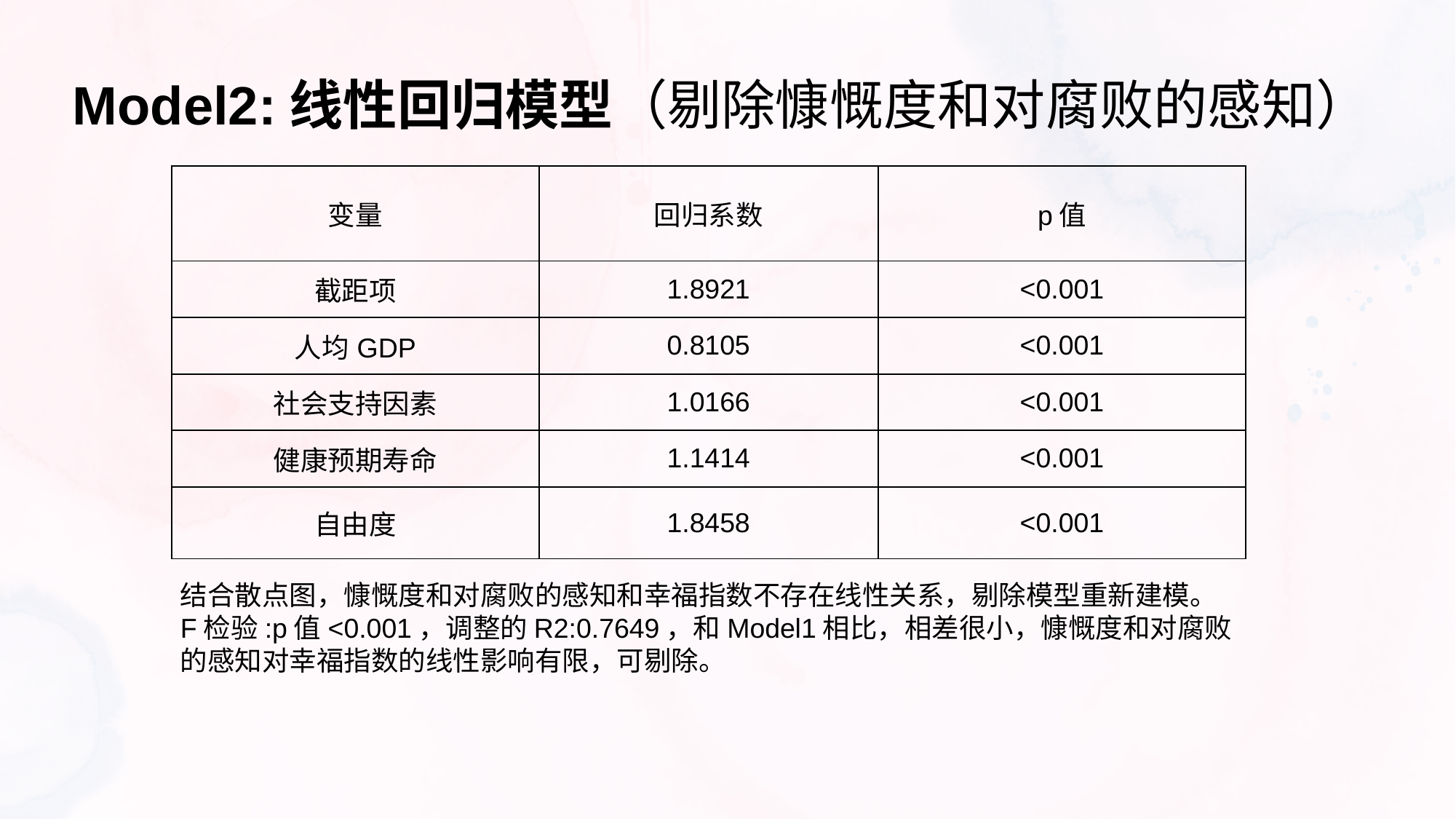

Model2:线性回归模型（剔除慷慨度和对腐败的感知）
| 变量 | 回归系数 | p值 |
| --- | --- | --- |
| 截距项 | 1.8921 | <0.001 |
| 人均GDP | 0.8105 | <0.001 |
| 社会支持因素 | 1.0166 | <0.001 |
| 健康预期寿命 | 1.1414 | <0.001 |
| 自由度 | 1.8458 | <0.001 |
结合散点图，慷慨度和对腐败的感知和幸福指数不存在线性关系，剔除模型重新建模。
F检验:p值<0.001，调整的R2:0.7649，和Model1相比，相差很小，慷慨度和对腐败的感知对幸福指数的线性影响有限，可剔除。